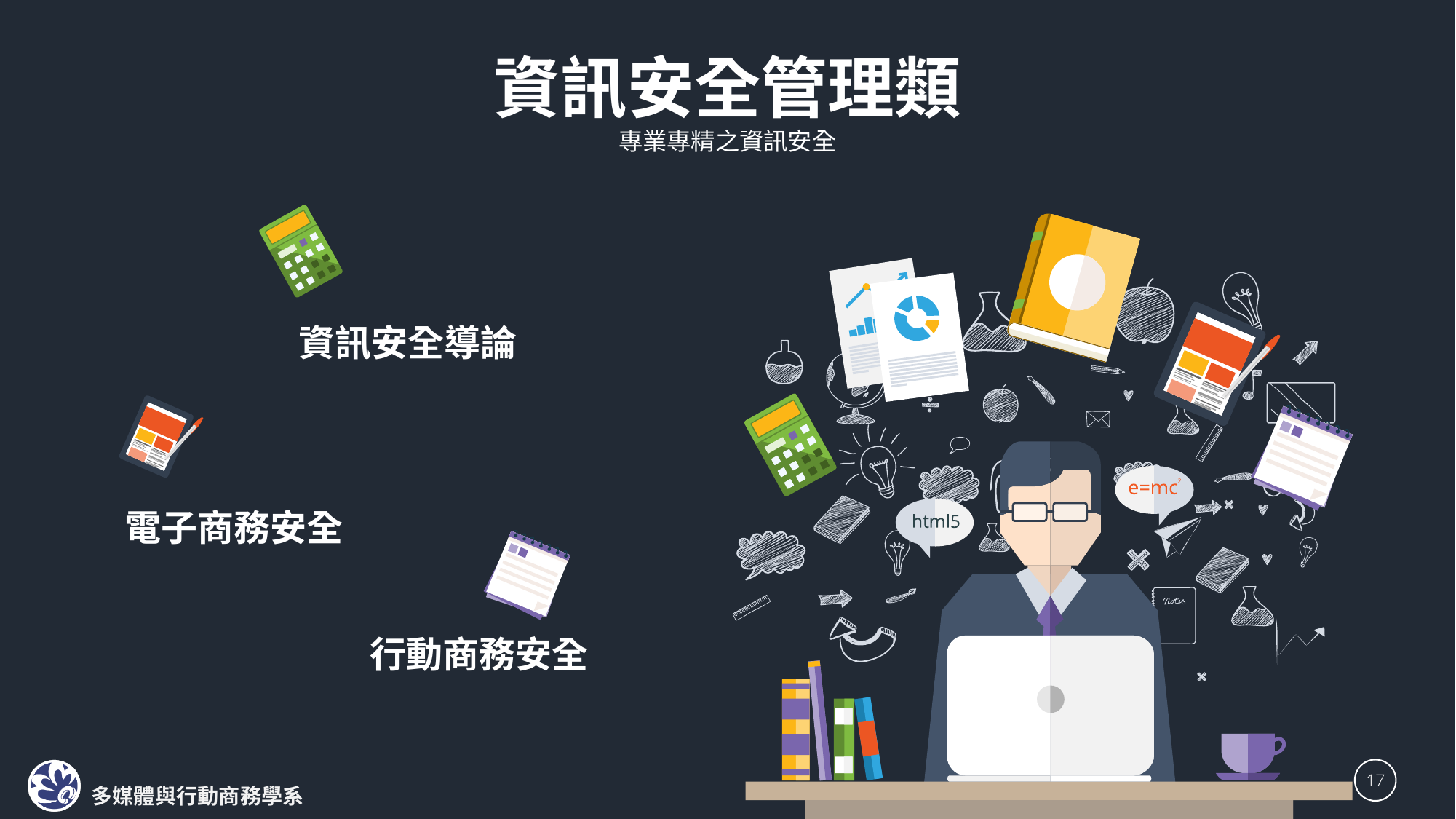

資訊安全管理類
專業專精之資訊安全

資訊安全導論

電子商務安全

行動商務安全